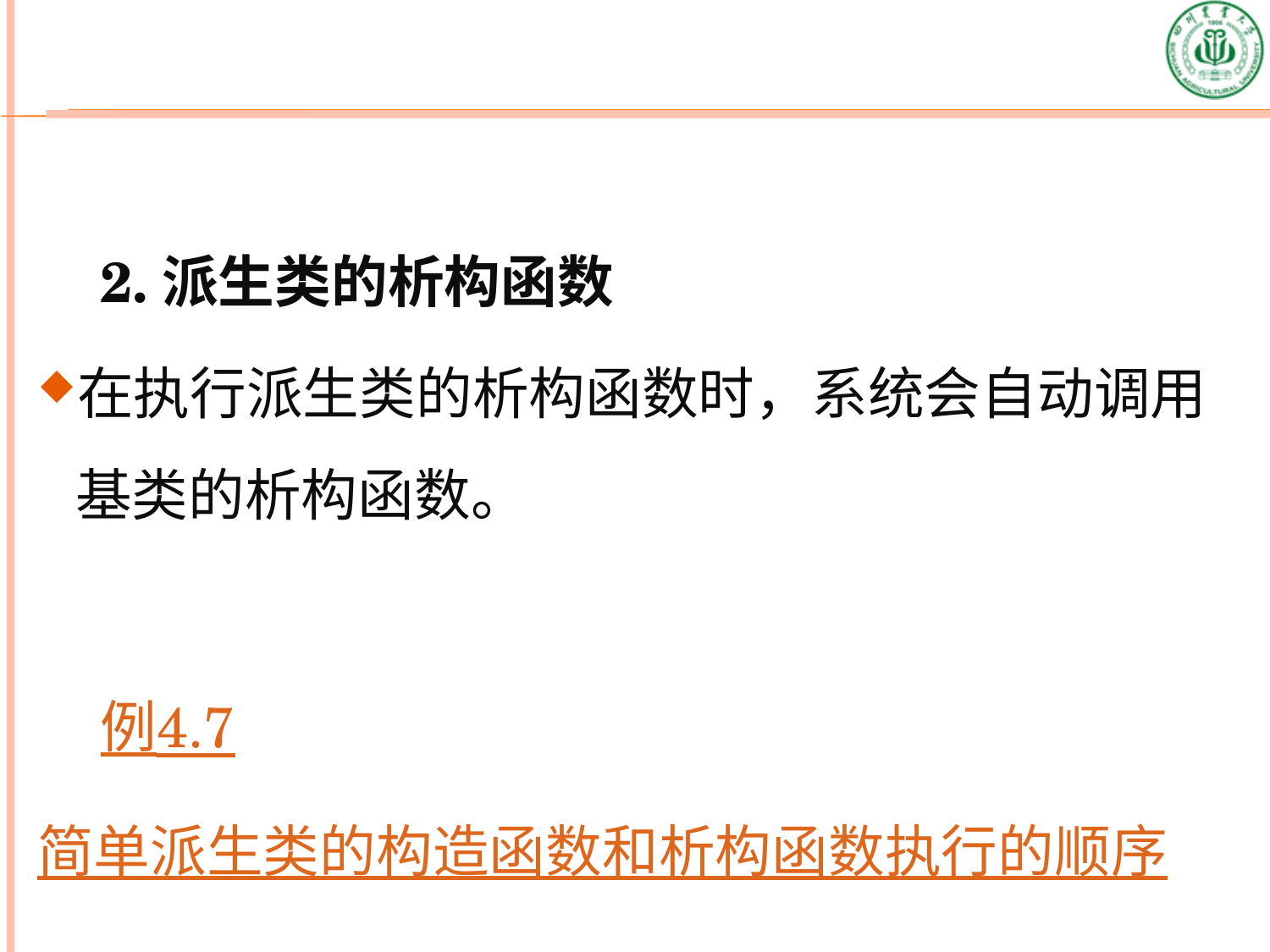

2.派生类的析构函数
在执行派生类的析构函数时，系统会自动调用基类的析构函数。

例4.7简单派生类的构造函数和析构函数执行的顺序